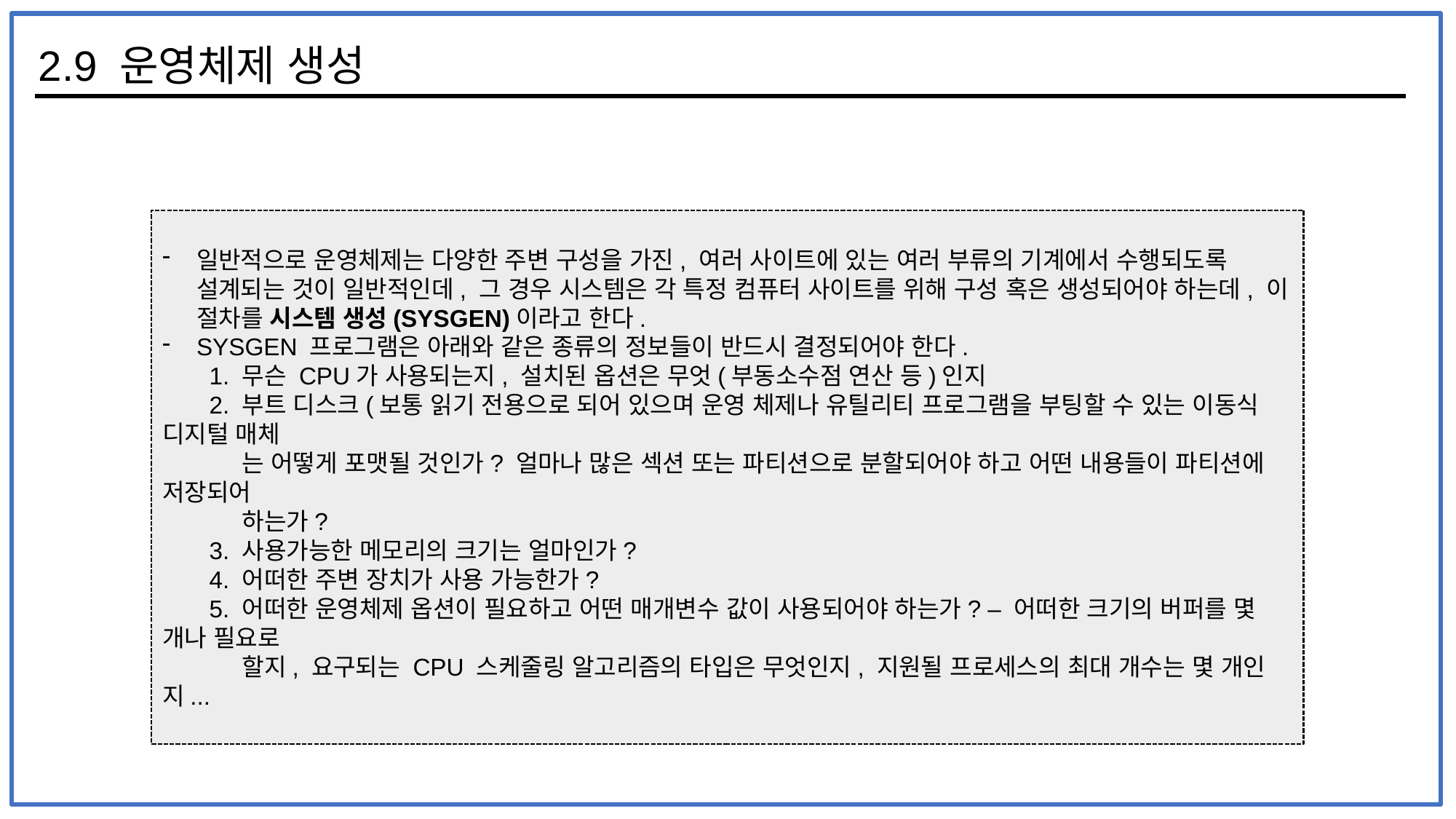

2.9 운영체제 생성
일반적으로 운영체제는 다양한 주변 구성을 가진, 여러 사이트에 있는 여러 부류의 기계에서 수행되도록 설계되는 것이 일반적인데, 그 경우 시스템은 각 특정 컴퓨터 사이트를 위해 구성 혹은 생성되어야 하는데, 이 절차를 시스템 생성(SYSGEN)이라고 한다.
SYSGEN 프로그램은 아래와 같은 종류의 정보들이 반드시 결정되어야 한다.
       1. 무슨 CPU가 사용되는지, 설치된 옵션은 무엇(부동소수점 연산 등)인지
       2. 부트 디스크(보통 읽기 전용으로 되어 있으며 운영 체제나 유틸리티 프로그램을 부팅할 수 있는 이동식 디지털 매체
           는 어떻게 포맷될 것인가? 얼마나 많은 섹션 또는 파티션으로 분할되어야 하고 어떤 내용들이 파티션에 저장되어
           하는가?
       3. 사용가능한 메모리의 크기는 얼마인가?
       4. 어떠한 주변 장치가 사용 가능한가?
       5. 어떠한 운영체제 옵션이 필요하고 어떤 매개변수 값이 사용되어야 하는가? – 어떠한 크기의 버퍼를 몇 개나 필요로
           할지, 요구되는 CPU 스케줄링 알고리즘의 타입은 무엇인지, 지원될 프로세스의 최대 개수는 몇 개인지...